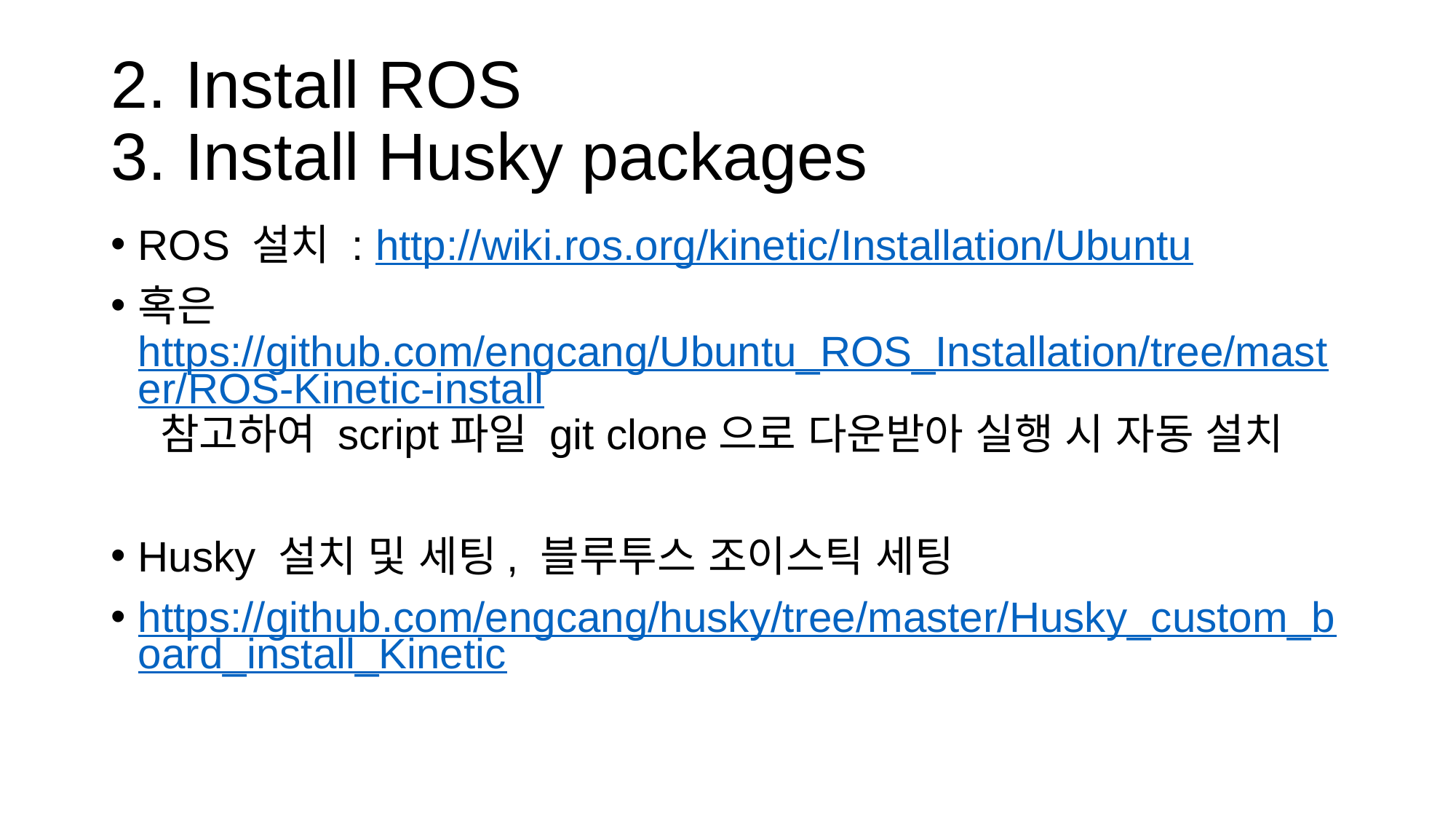

# 2. Install ROS 3. Install Husky packages
ROS 설치 : http://wiki.ros.org/kinetic/Installation/Ubuntu
혹은 https://github.com/engcang/Ubuntu_ROS_Installation/tree/master/ROS-Kinetic-install 참고하여 script파일 git clone으로 다운받아 실행 시 자동 설치

Husky 설치 및 세팅, 블루투스 조이스틱 세팅
https://github.com/engcang/husky/tree/master/Husky_custom_board_install_Kinetic